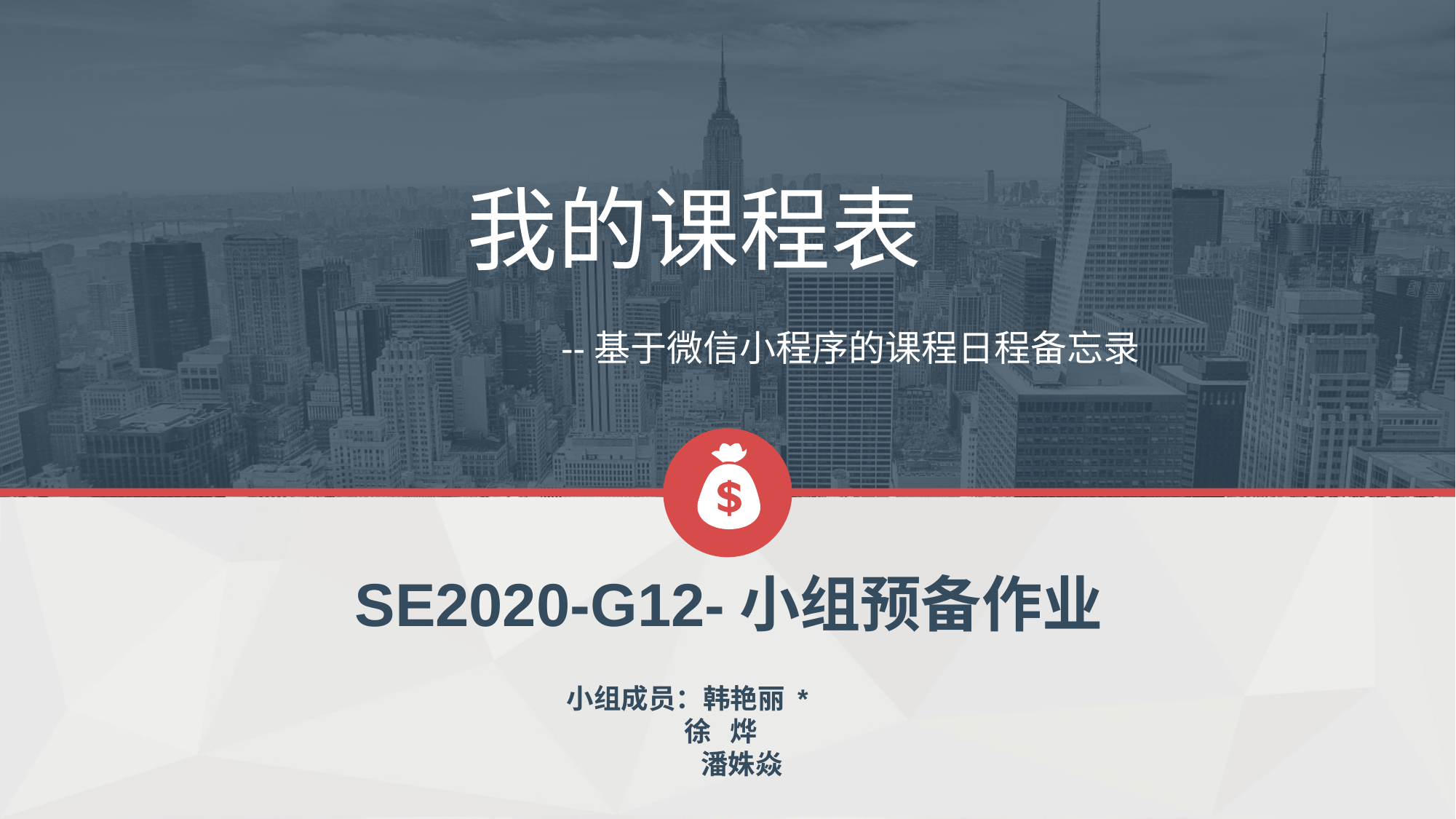

我的课程表
                     --基于微信小程序的课程日程备忘录

SE2020-G12-小组预备作业
小组成员：韩艳丽 *
                  徐   烨
	   潘姝焱